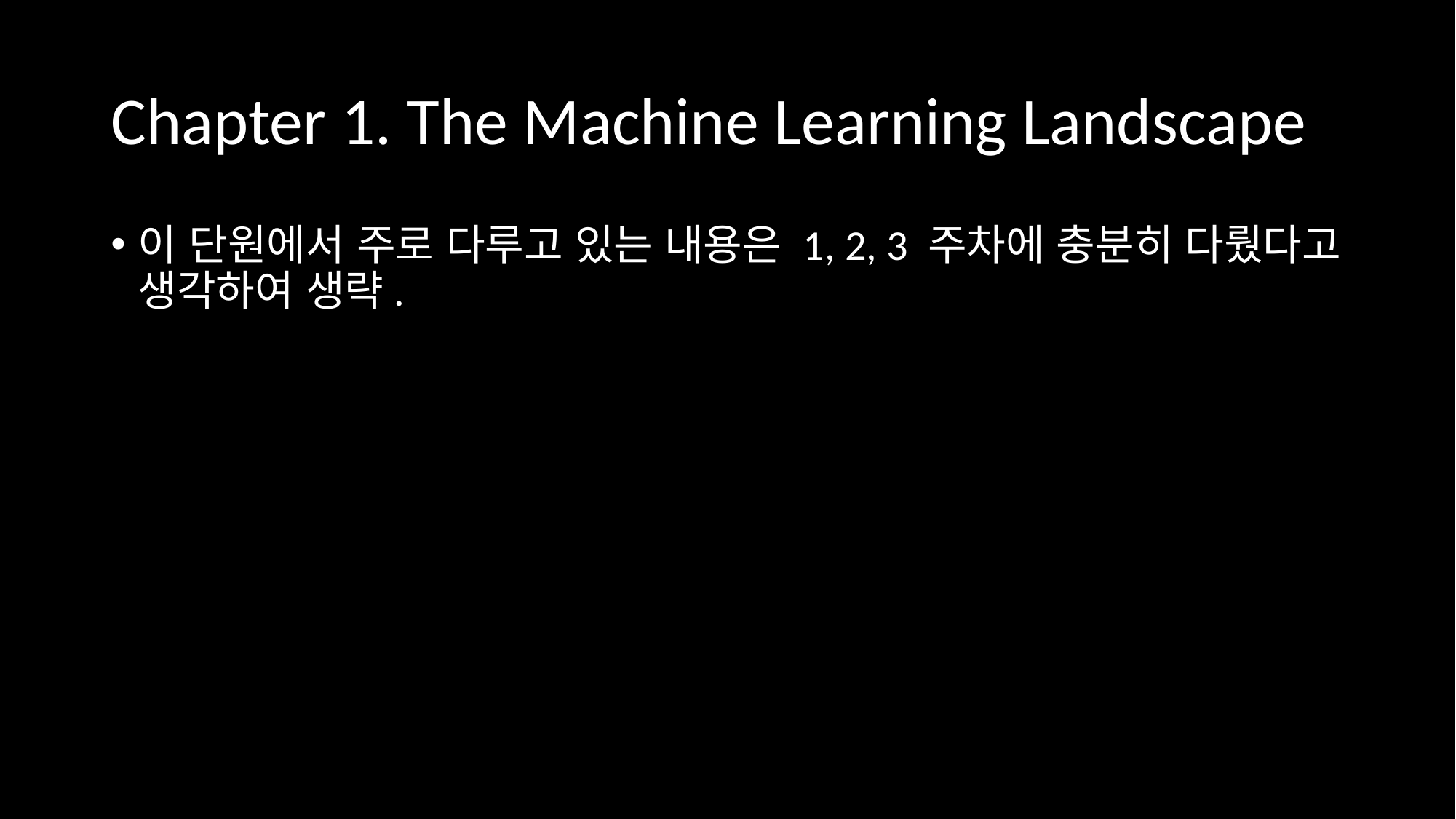

# Chapter 1. The Machine Learning Landscape
이 단원에서 주로 다루고 있는 내용은 1, 2, 3 주차에 충분히 다뤘다고 생각하여 생략.